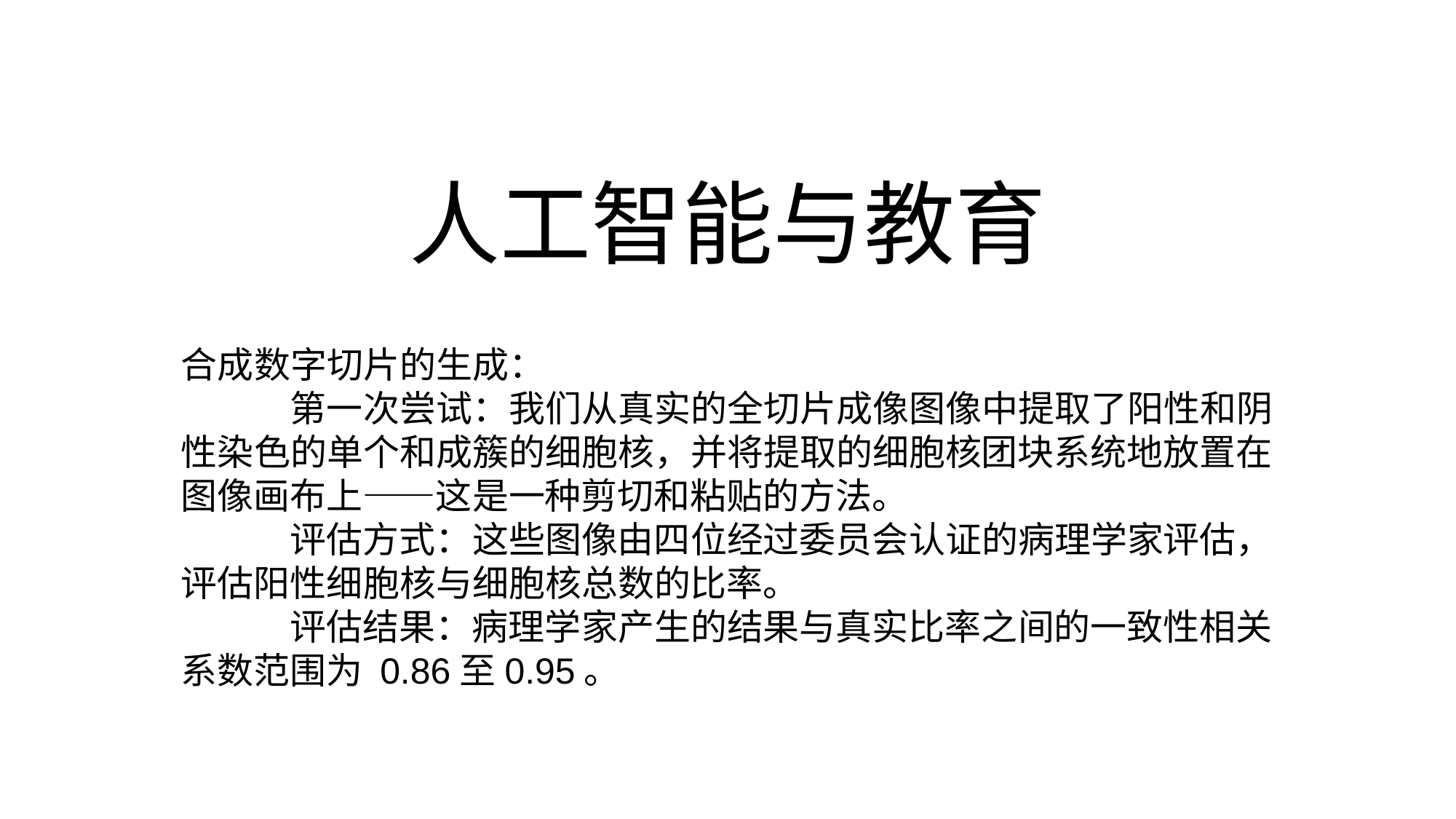

# 人工智能与教育
合成数字切片的生成：
	第一次尝试：我们从真实的全切片成像图像中提取了阳性和阴性染色的单个和成簇的细胞核，并将提取的细胞核团块系统地放置在图像画布上——这是一种剪切和粘贴的方法。
	评估方式：这些图像由四位经过委员会认证的病理学家评估，评估阳性细胞核与细胞核总数的比率。
	评估结果：病理学家产生的结果与真实比率之间的一致性相关系数范围为 0.86至0.95。